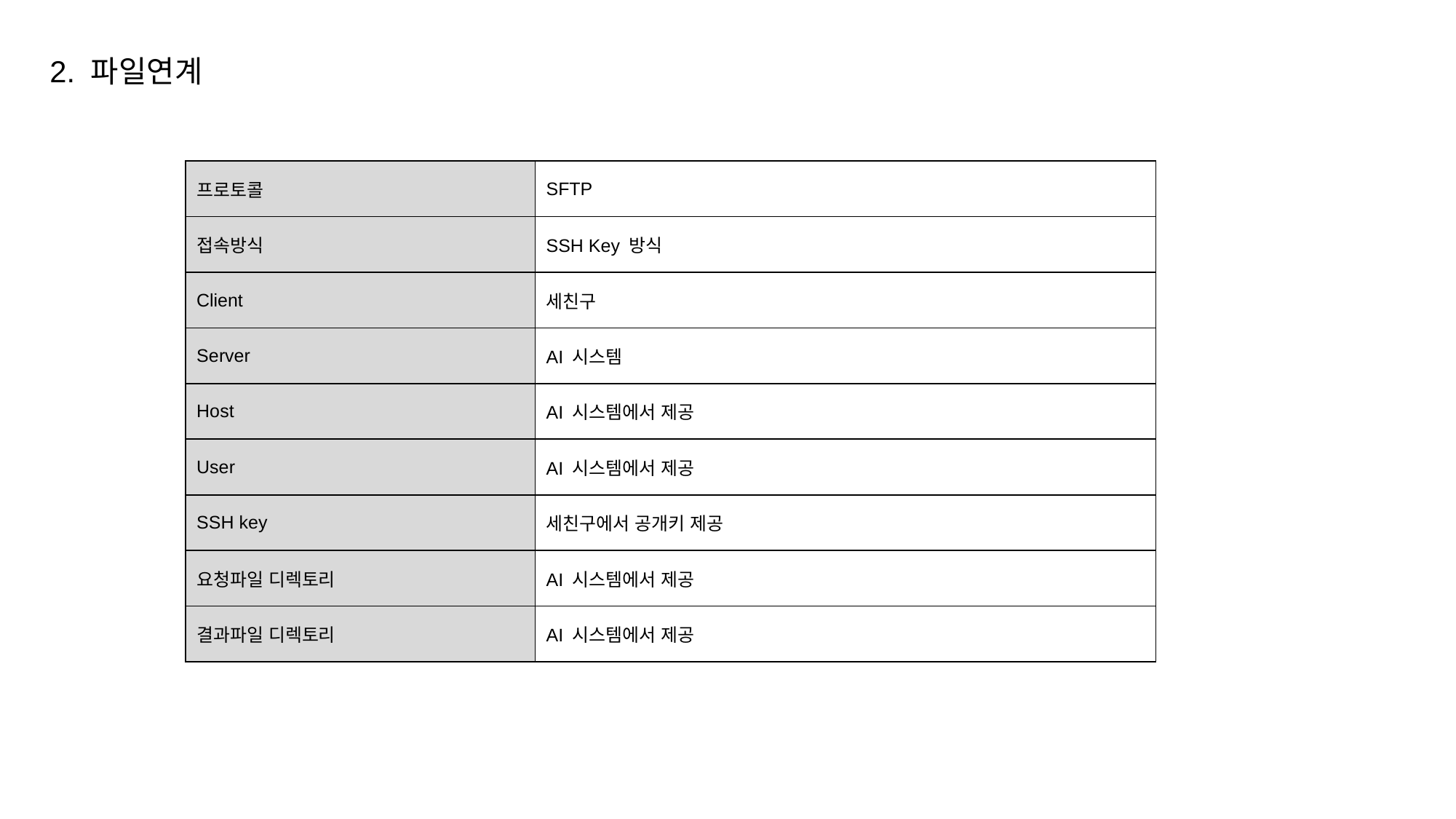

2. 파일연계
| 프로토콜 | SFTP |
| --- | --- |
| 접속방식 | SSH Key 방식 |
| Client | 세친구 |
| Server | AI 시스템 |
| Host | AI 시스템에서 제공 |
| User | AI 시스템에서 제공 |
| SSH key | 세친구에서 공개키 제공 |
| 요청파일 디렉토리 | AI 시스템에서 제공 |
| 결과파일 디렉토리 | AI 시스템에서 제공 |